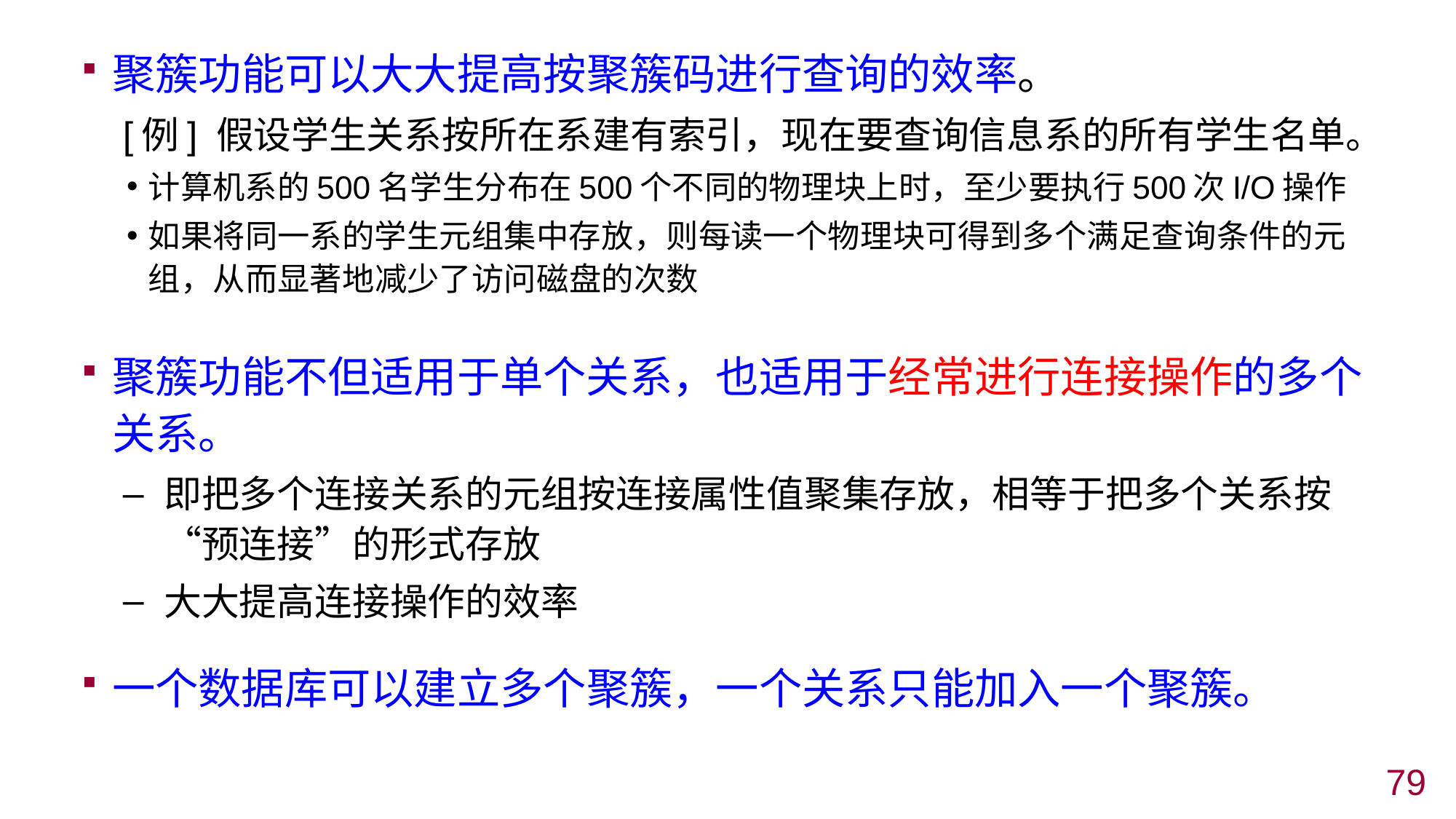

聚簇功能可以大大提高按聚簇码进行查询的效率。
[例] 假设学生关系按所在系建有索引，现在要查询信息系的所有学生名单。
计算机系的500名学生分布在500个不同的物理块上时，至少要执行500次I/O操作
如果将同一系的学生元组集中存放，则每读一个物理块可得到多个满足查询条件的元组，从而显著地减少了访问磁盘的次数

聚簇功能不但适用于单个关系，也适用于经常进行连接操作的多个关系。
即把多个连接关系的元组按连接属性值聚集存放，相等于把多个关系按“预连接”的形式存放
大大提高连接操作的效率

一个数据库可以建立多个聚簇，一个关系只能加入一个聚簇。
79